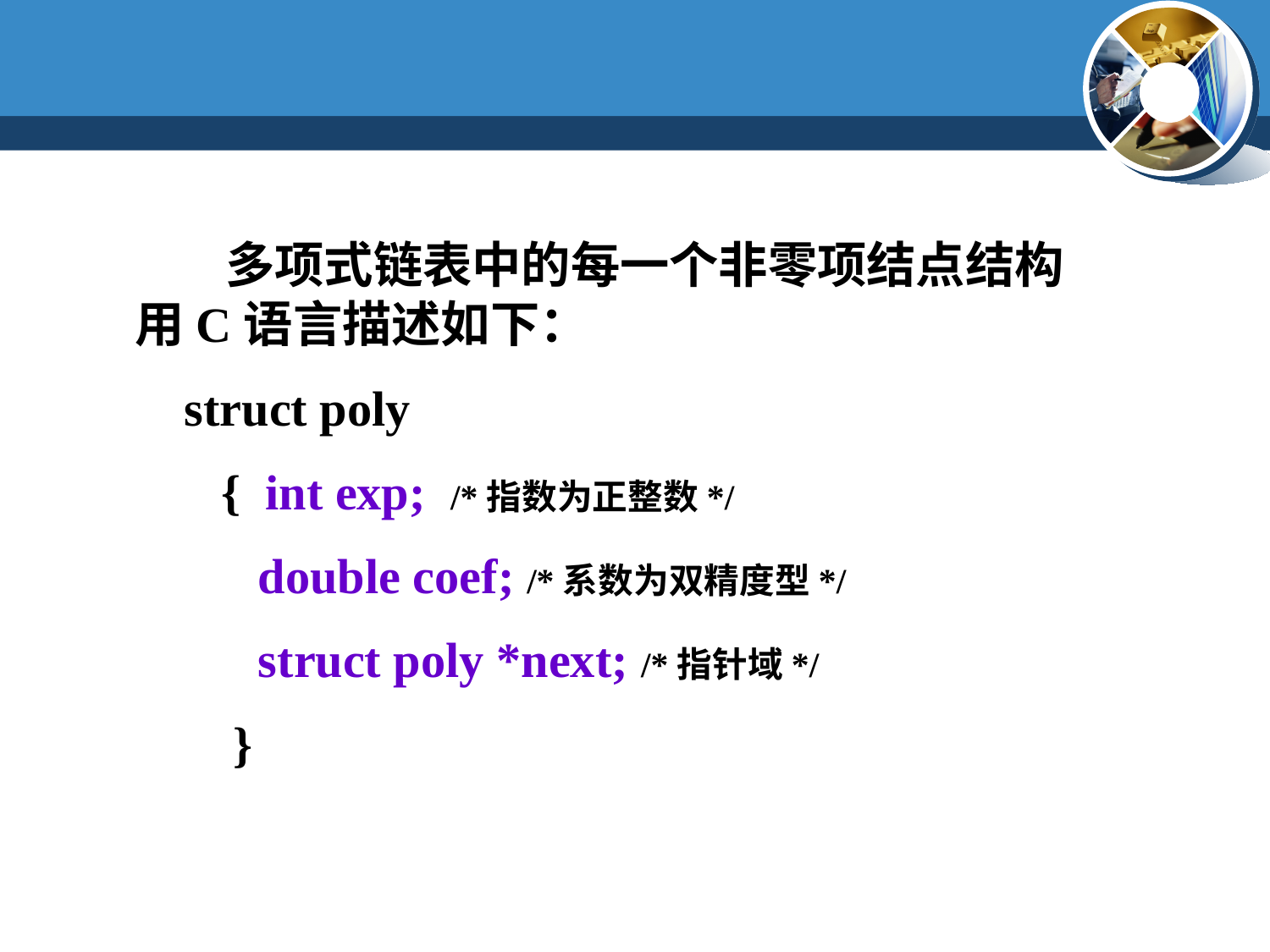

多项式链表中的每一个非零项结点结构用C语言描述如下：
    struct poly
       {  int exp;  /*指数为正整数*/
          double coef; /*系数为双精度型*/
          struct poly *next; /*指针域*/
        }